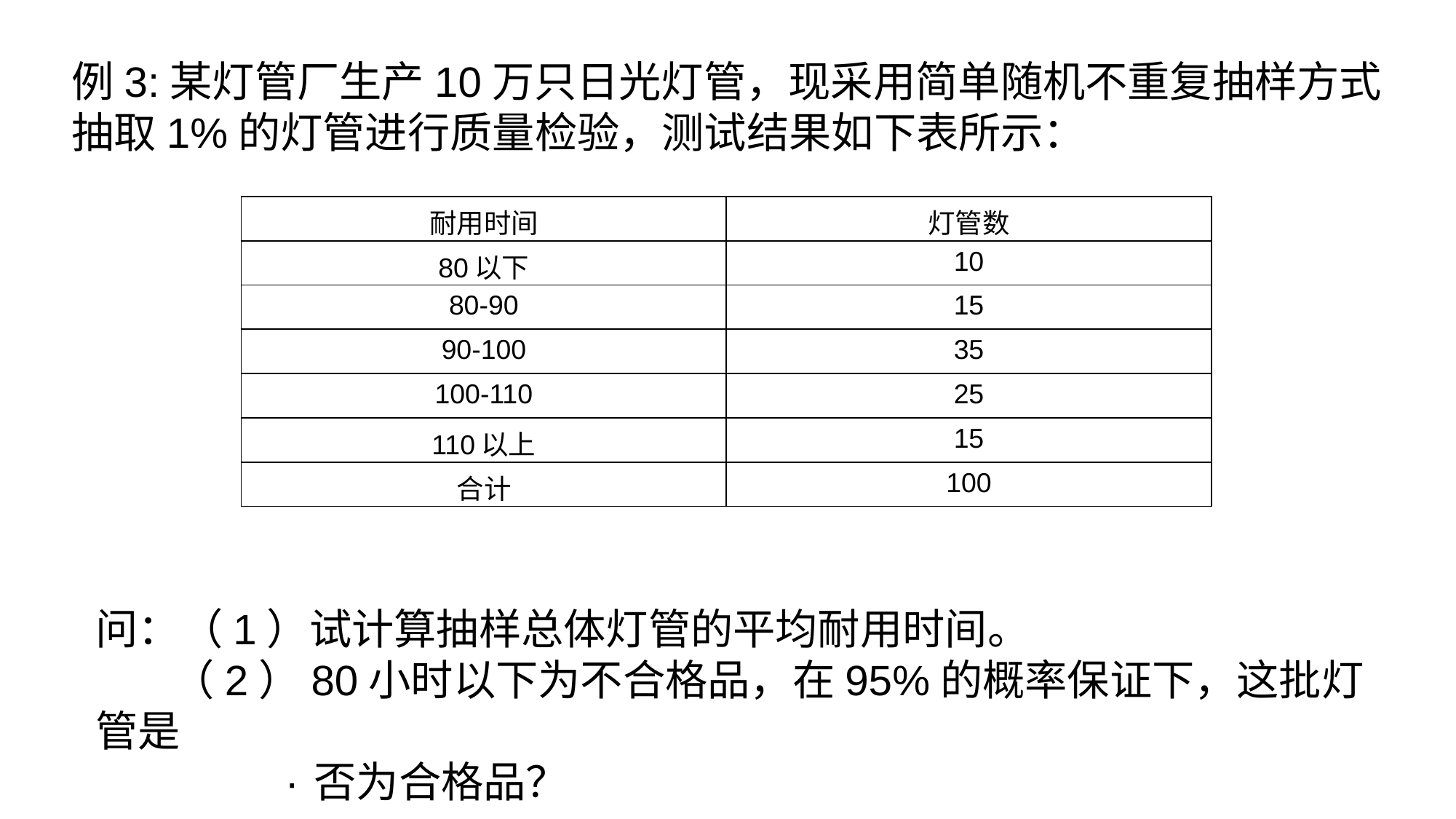

例3:某灯管厂生产10万只日光灯管，现采用简单随机不重复抽样方式抽取1%的灯管进行质量检验，测试结果如下表所示：

| 耐用时间 | 灯管数 |
| --- | --- |
| 80以下 | 10 |
| 80-90 | 15 |
| 90-100 | 35 |
| 100-110 | 25 |
| 110以上 | 15 |
| 合计 | 100 |
问：（1）试计算抽样总体灯管的平均耐用时间。
       （2）80小时以下为不合格品，在95%的概率保证下，这批灯管是
                ·	否为合格品？